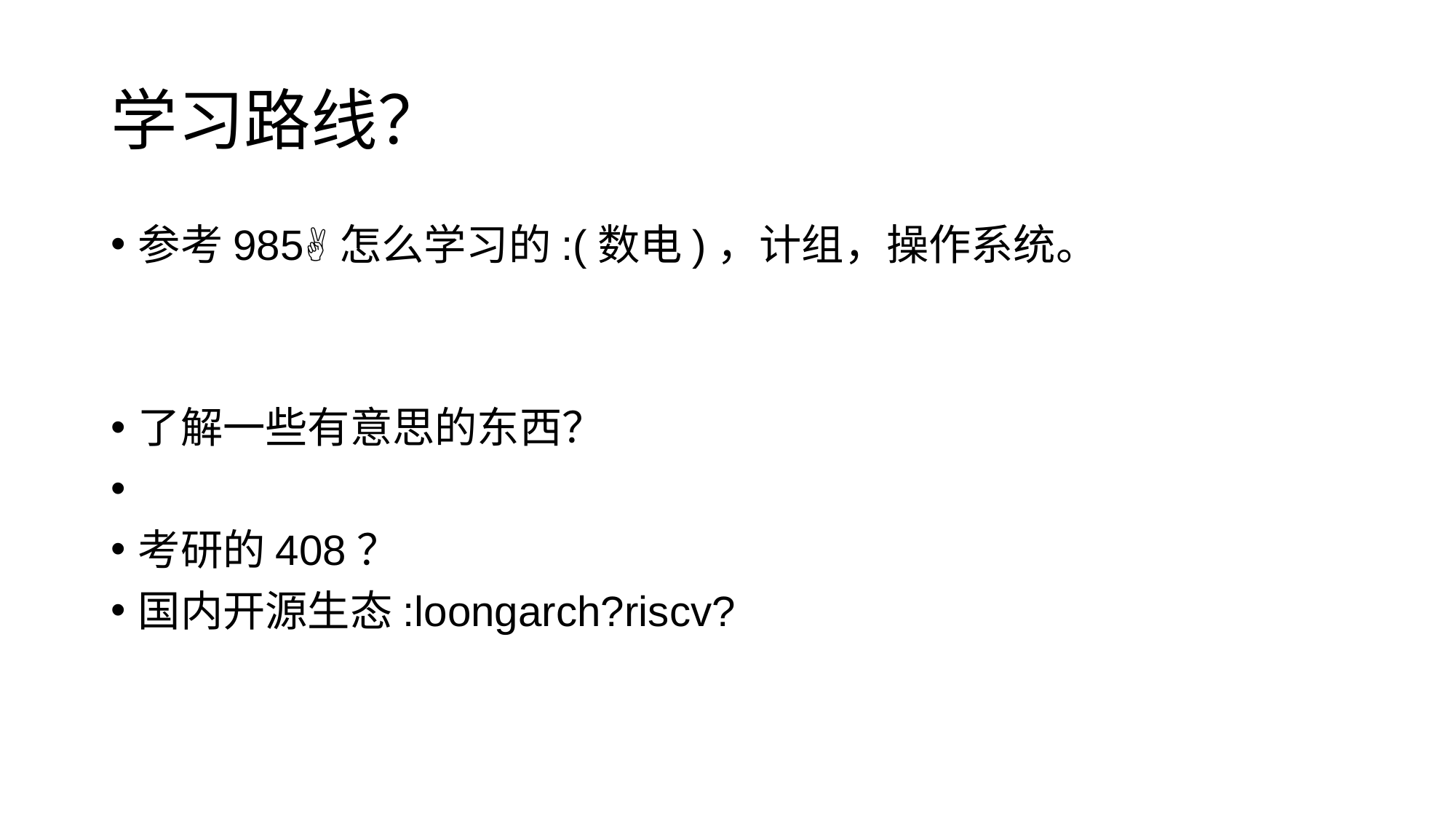

# 学习路线？
参考985✌怎么学习的:(数电)，计组，操作系统。

了解一些有意思的东西？

考研的408？
国内开源生态:loongarch?riscv?